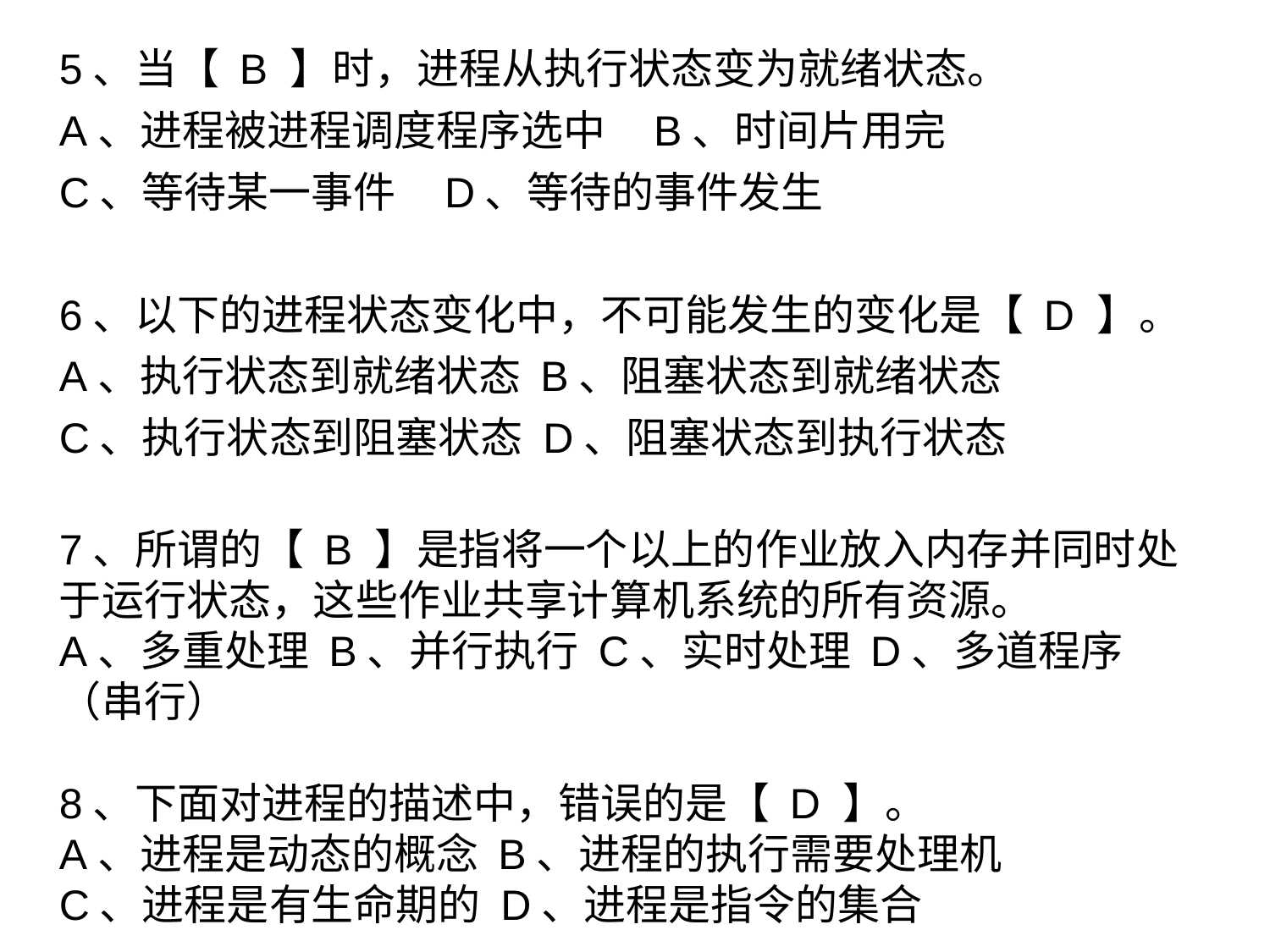

5、当【 B 】时，进程从执行状态变为就绪状态。
A、进程被进程调度程序选中    B、时间片用完
C、等待某一事件    D、等待的事件发生

6、以下的进程状态变化中，不可能发生的变化是【 D 】。
A、执行状态到就绪状态 B、阻塞状态到就绪状态
C、执行状态到阻塞状态 D、阻塞状态到执行状态

7、所谓的【 B 】是指将一个以上的作业放入内存并同时处于运行状态，这些作业共享计算机系统的所有资源。
A、多重处理 B、并行执行 C、实时处理 D、多道程序（串行）

8、下面对进程的描述中，错误的是【 D 】。
A、进程是动态的概念 B、进程的执行需要处理机
C、进程是有生命期的 D、进程是指令的集合